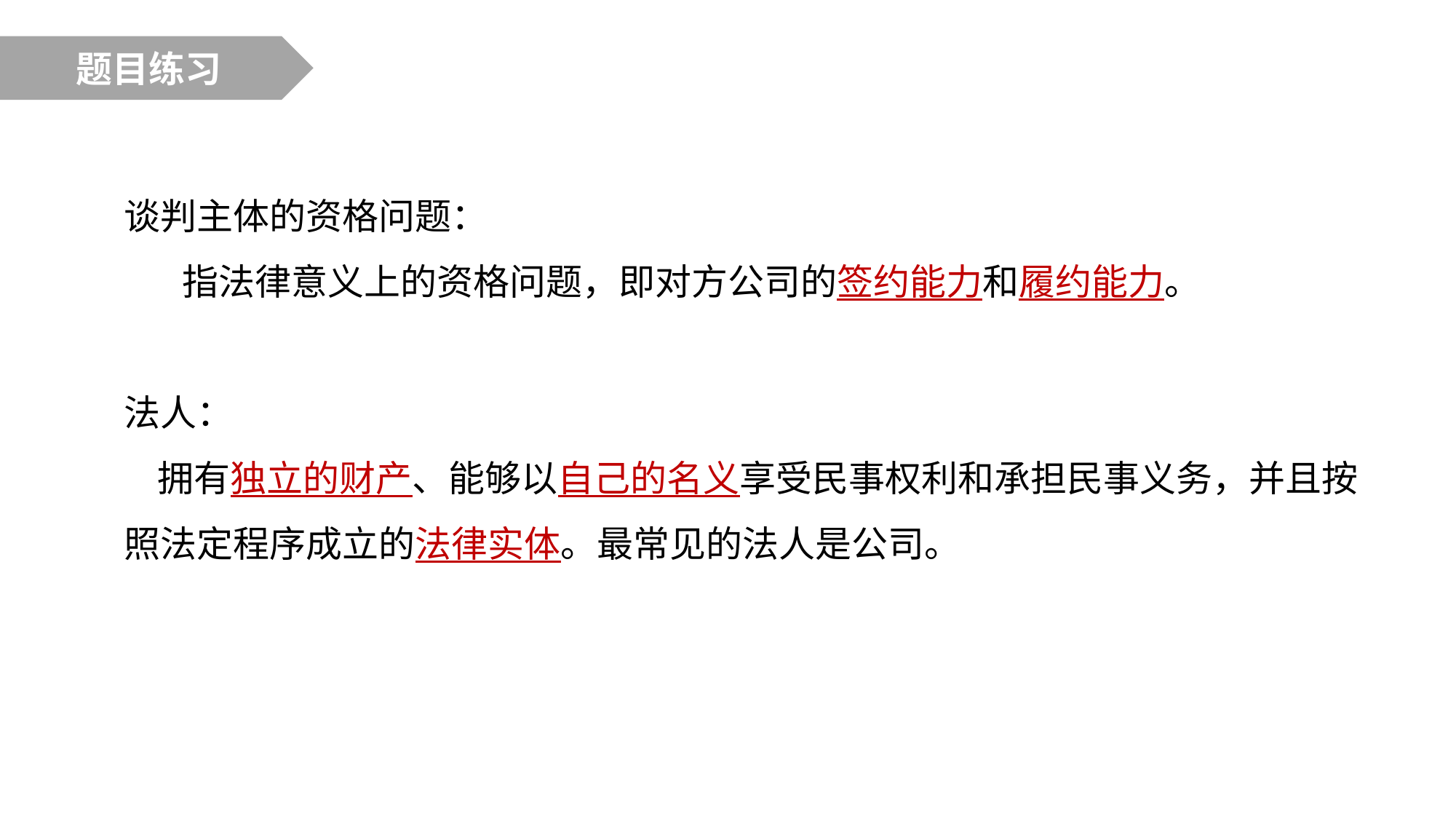

题目练习
谈判主体的资格问题：
      指法律意义上的资格问题，即对方公司的签约能力和履约能力。

法人：
   拥有独立的财产、能够以自己的名义享受民事权利和承担民事义务，并且按照法定程序成立的法律实体。最常见的法人是公司。